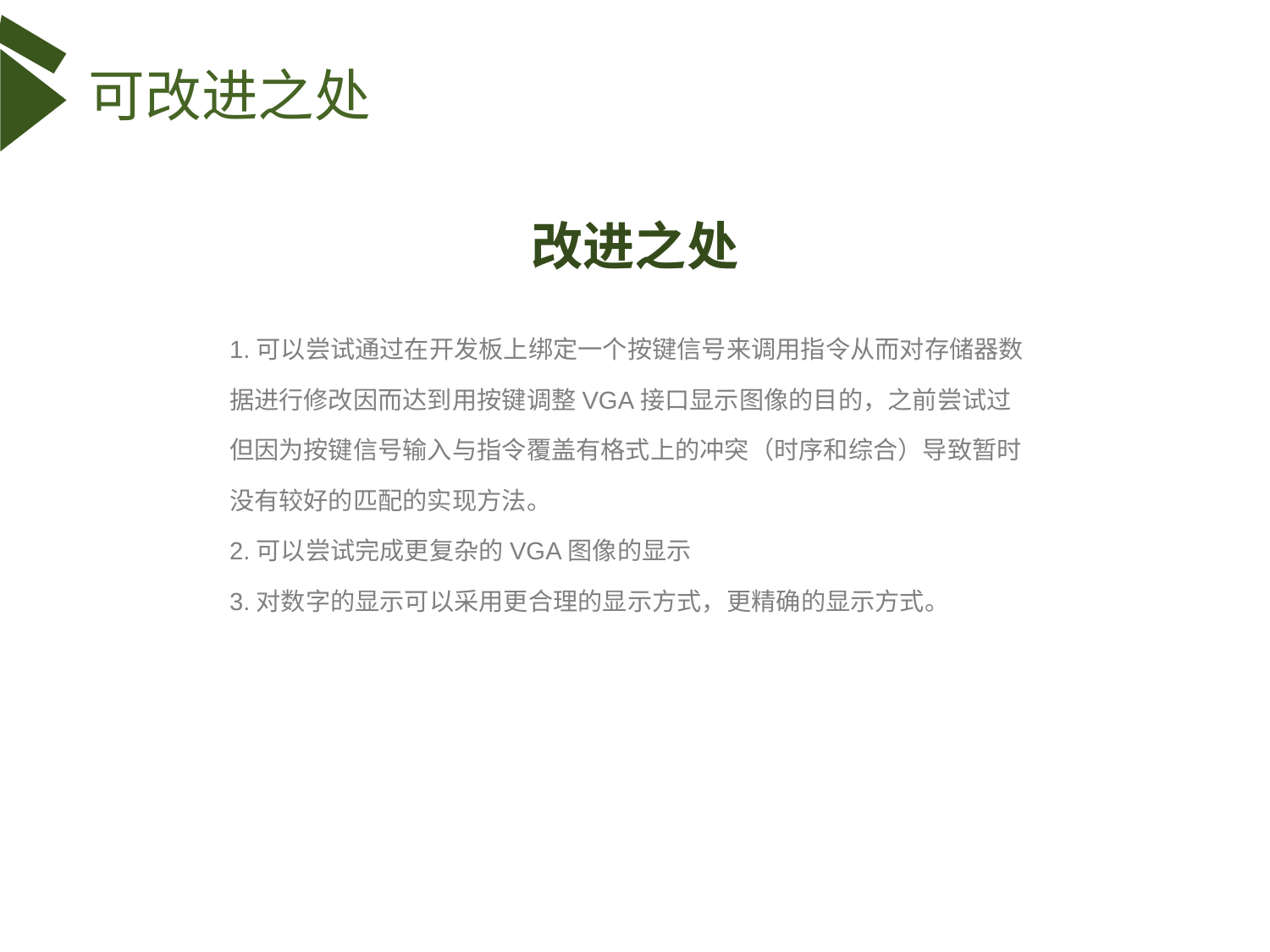

可改进之处

改进之处
1.可以尝试通过在开发板上绑定一个按键信号来调用指令从而对存储器数据进行修改因而达到用按键调整VGA接口显示图像的目的，之前尝试过但因为按键信号输入与指令覆盖有格式上的冲突（时序和综合）导致暂时没有较好的匹配的实现方法。
2.可以尝试完成更复杂的VGA图像的显示
3.对数字的显示可以采用更合理的显示方式，更精确的显示方式。